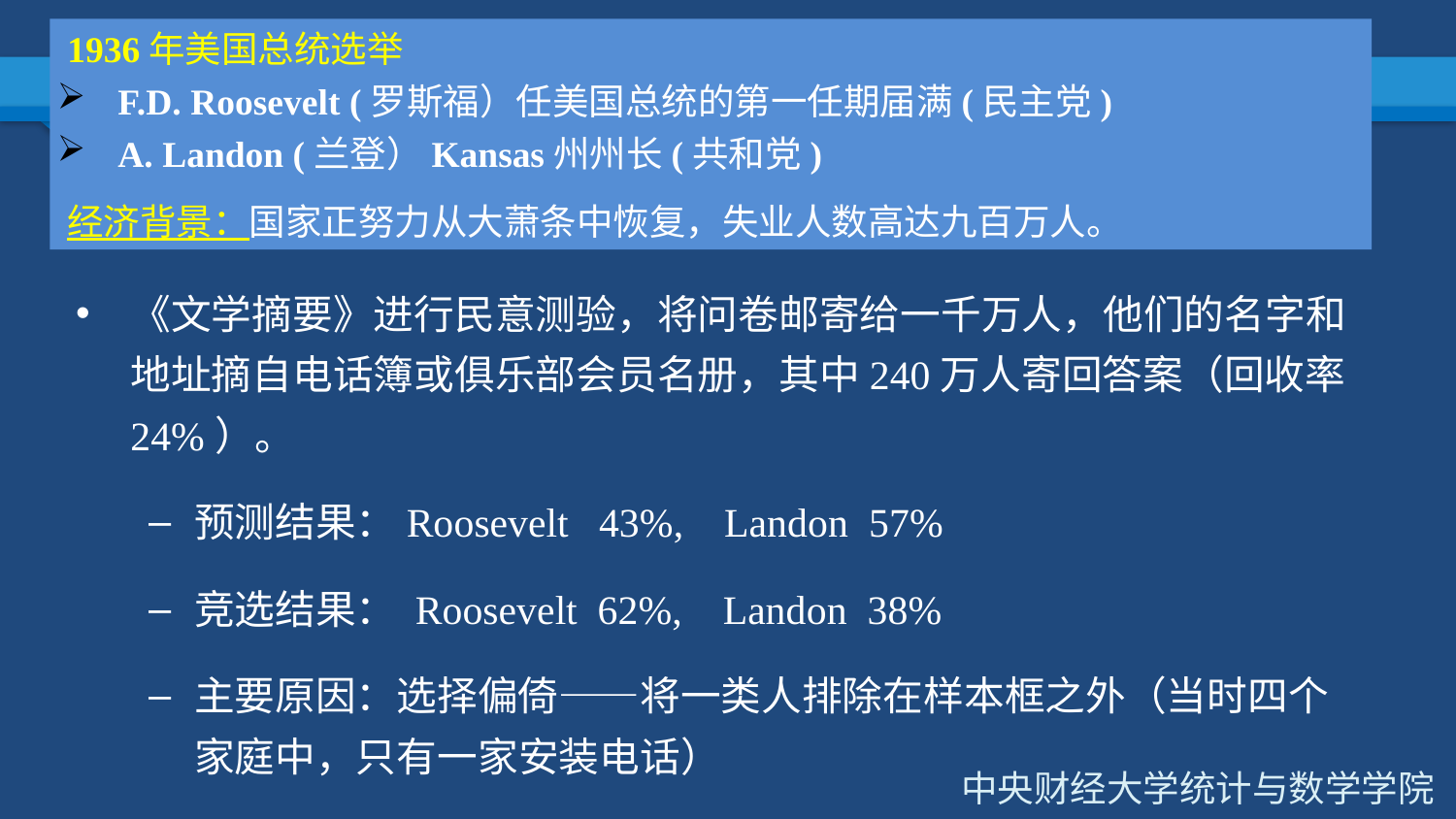

1936年美国总统选举
F.D. Roosevelt (罗斯福）任美国总统的第一任期届满(民主党)
A. Landon (兰登）Kansas州州长(共和党)
经济背景：国家正努力从大萧条中恢复，失业人数高达九百万人。
#
《文学摘要》进行民意测验，将问卷邮寄给一千万人，他们的名字和地址摘自电话簿或俱乐部会员名册，其中240万人寄回答案（回收率24%）。
预测结果：Roosevelt   43%,    Landon  57%
竞选结果： Roosevelt  62%,    Landon  38%
主要原因：选择偏倚——将一类人排除在样本框之外（当时四个家庭中，只有一家安装电话）